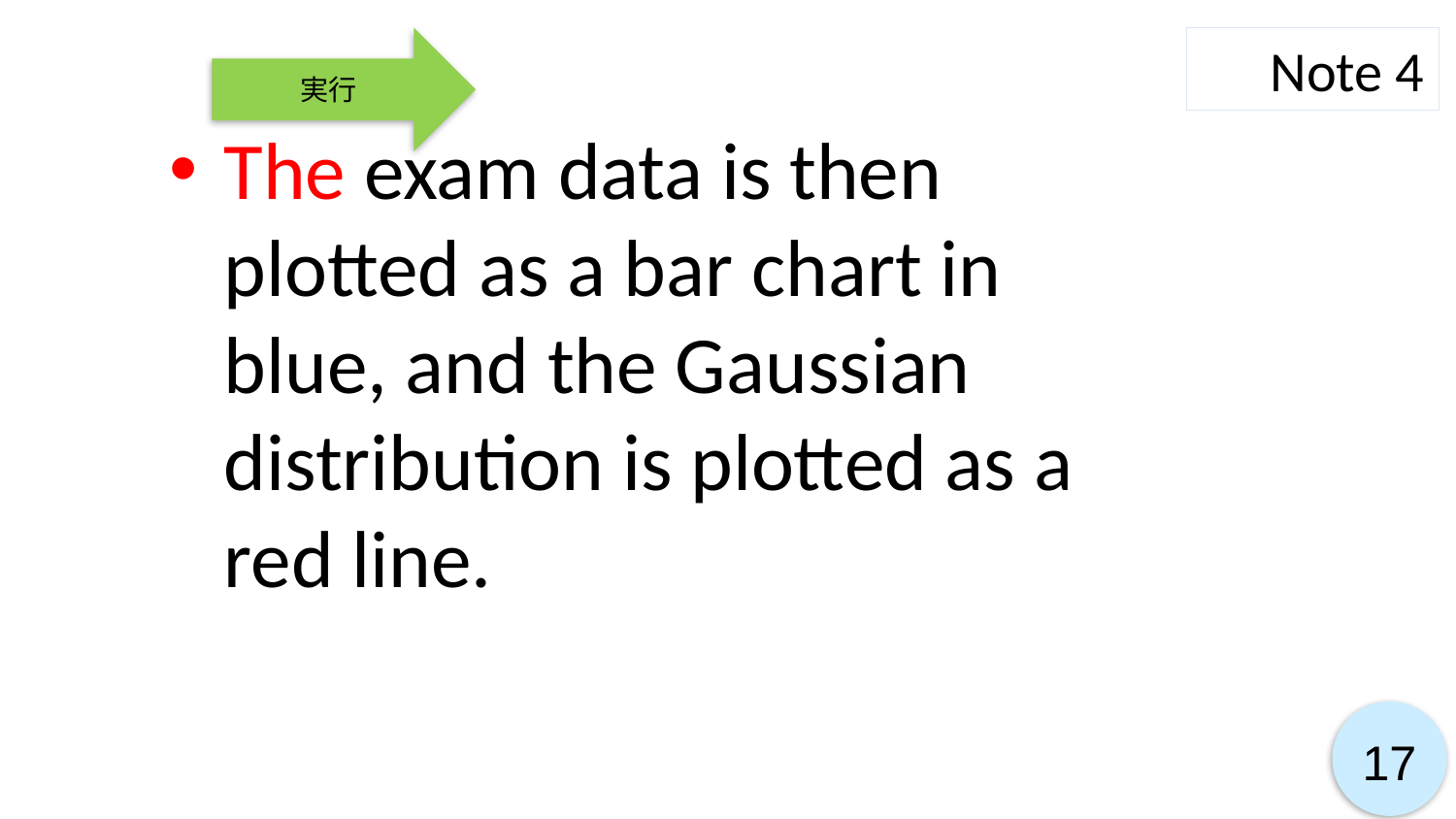

実行
Note 4
The exam data is then plotted as a bar chart in blue, and the Gaussian distribution is plotted as a red line.
17
17